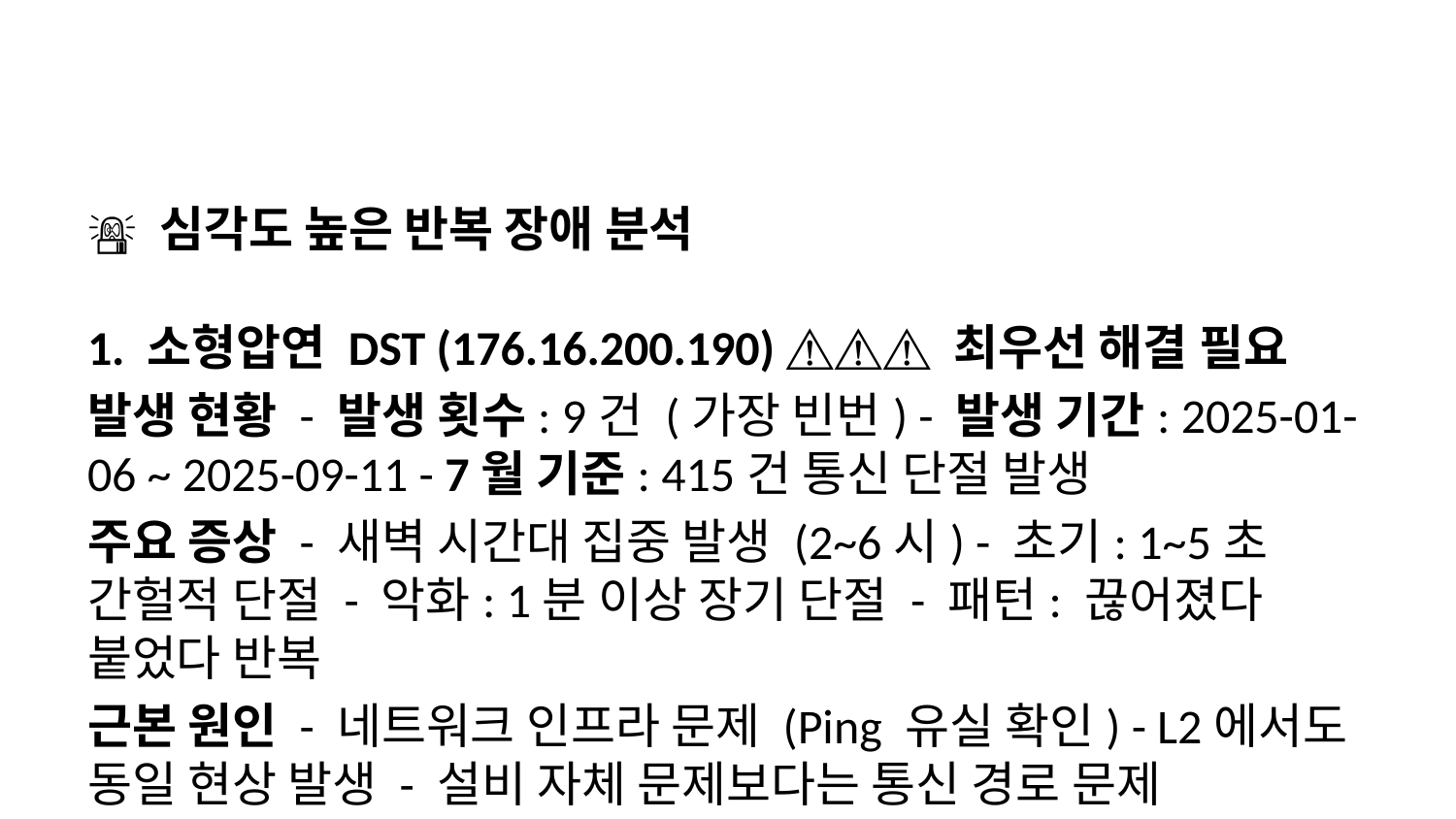

🚨 심각도 높은 반복 장애 분석
1. 소형압연 DST (176.16.200.190) ⚠️⚠️⚠️ 최우선 해결 필요
발생 현황 - 발생 횟수: 9건 (가장 빈번) - 발생 기간: 2025-01-06 ~ 2025-09-11 - 7월 기준: 415건 통신 단절 발생
주요 증상 - 새벽 시간대 집중 발생 (2~6시) - 초기: 1~5초 간헐적 단절 - 악화: 1분 이상 장기 단절 - 패턴: 끊어졌다 붙었다 반복
근본 원인 - 네트워크 인프라 문제 (Ping 유실 확인) - L2에서도 동일 현상 발생 - 설비 자체 문제보다는 통신 경로 문제
조치 현황 - 설비팀 지속 문의 중 - 월 1회 정기 작업 필요성 제기 - 근본 원인 미해결
영향도: HIGH (데이터 수집 손실, 모니터링 불가)